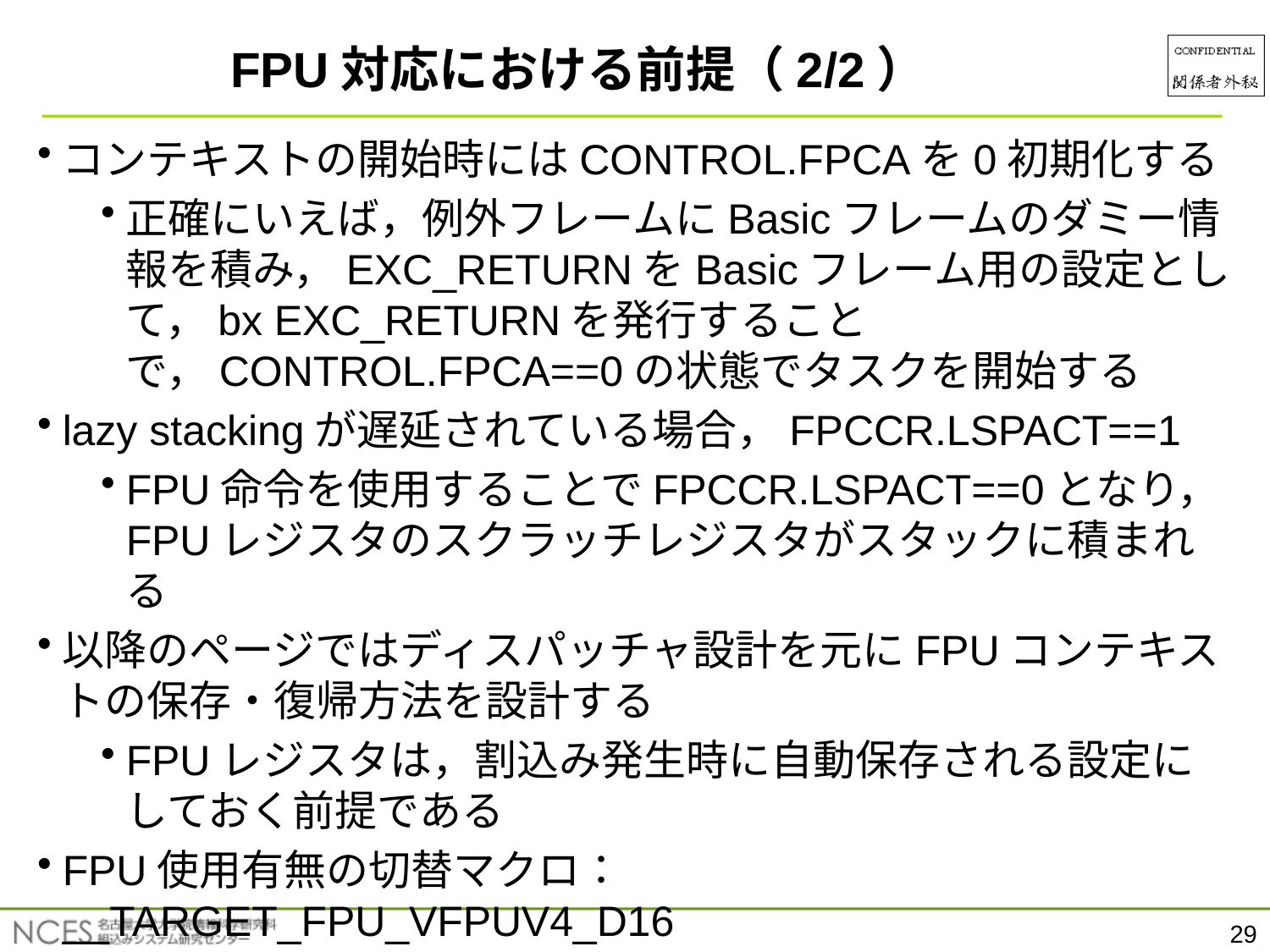

FPU対応における前提（2/2）
コンテキストの開始時にはCONTROL.FPCAを0初期化する
正確にいえば，例外フレームにBasicフレームのダミー情報を積み，EXC_RETURNをBasicフレーム用の設定として，bx EXC_RETURNを発行することで，CONTROL.FPCA==0の状態でタスクを開始する
lazy stackingが遅延されている場合，FPCCR.LSPACT==1
FPU命令を使用することでFPCCR.LSPACT==0となり，FPUレジスタのスクラッチレジスタがスタックに積まれる
以降のページではディスパッチャ設計を元にFPUコンテキストの保存・復帰方法を設計する
FPUレジスタは，割込み発生時に自動保存される設定にしておく前提である
FPU使用有無の切替マクロ：__TARGET_FPU_VFPUV4_D16
29